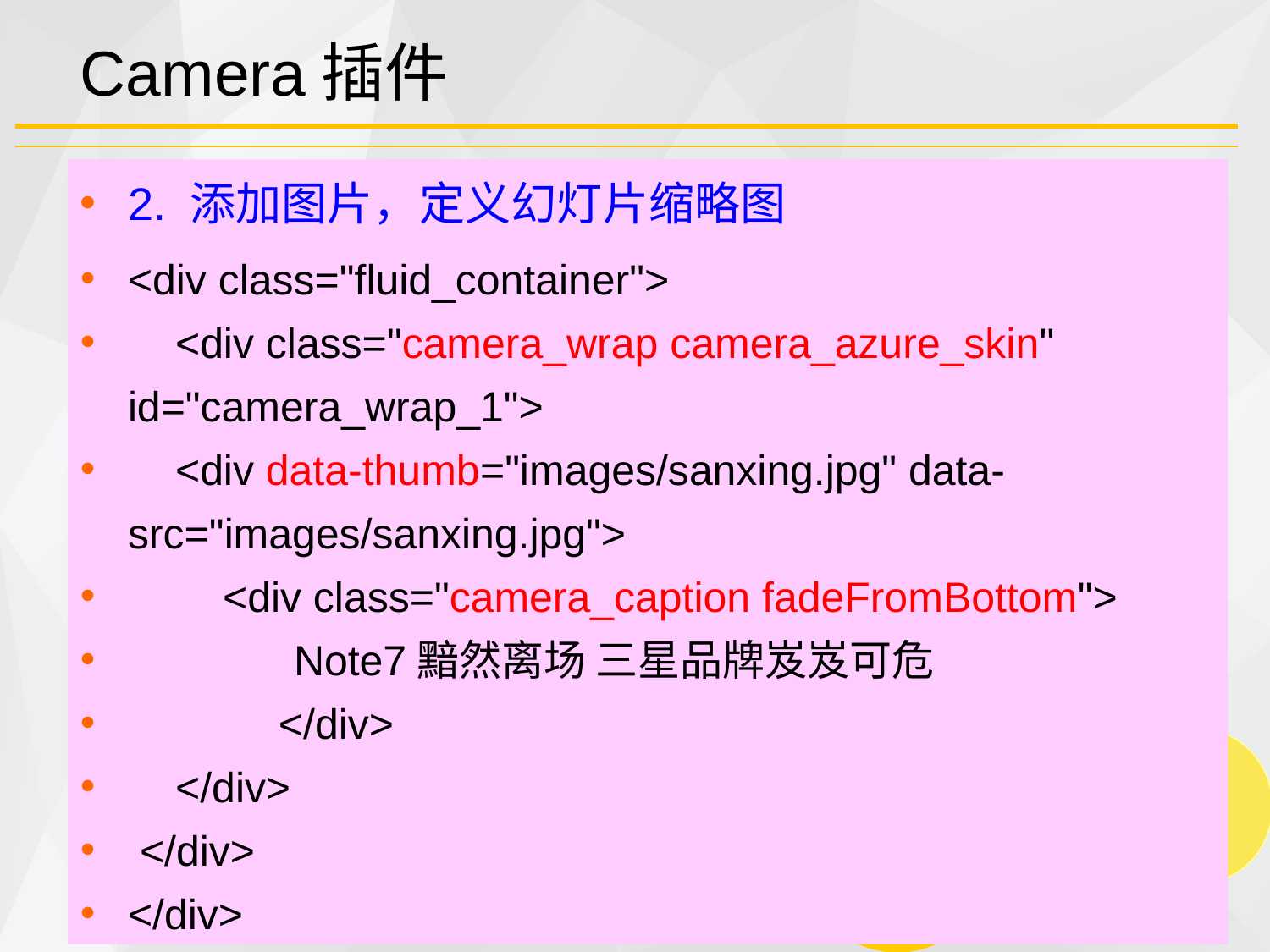

# Camera插件
2. 添加图片，定义幻灯片缩略图
<div class="fluid_container">
    <div class="camera_wrap camera_azure_skin" id="camera_wrap_1">
    <div data-thumb="images/sanxing.jpg" data-src="images/sanxing.jpg">
        <div class="camera_caption fadeFromBottom">
              Note7黯然离场 三星品牌岌岌可危
	  </div>
    </div>
 </div>
</div>